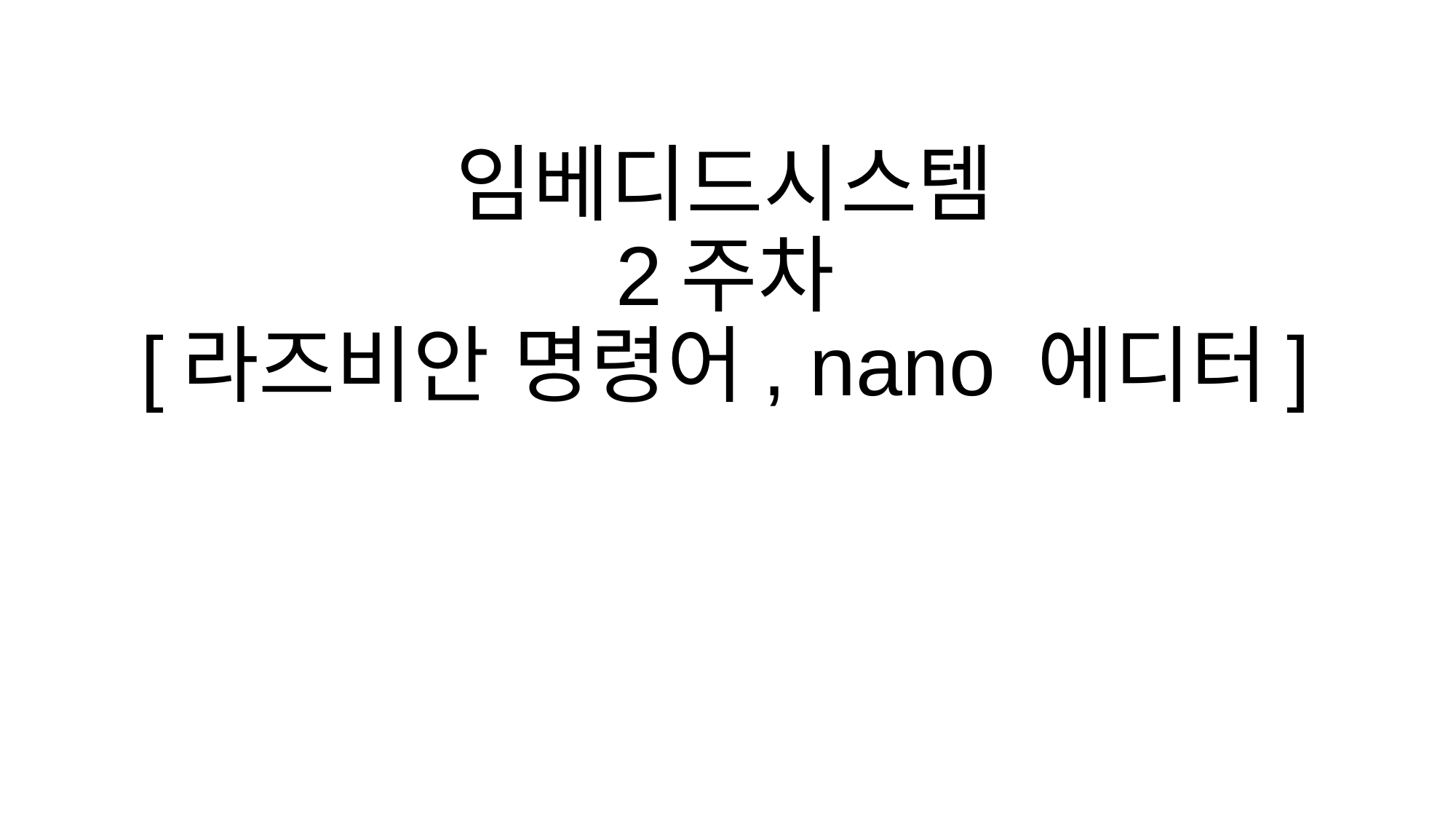

# 임베디드시스템 2주차 [라즈비안 명령어, nano 에디터]